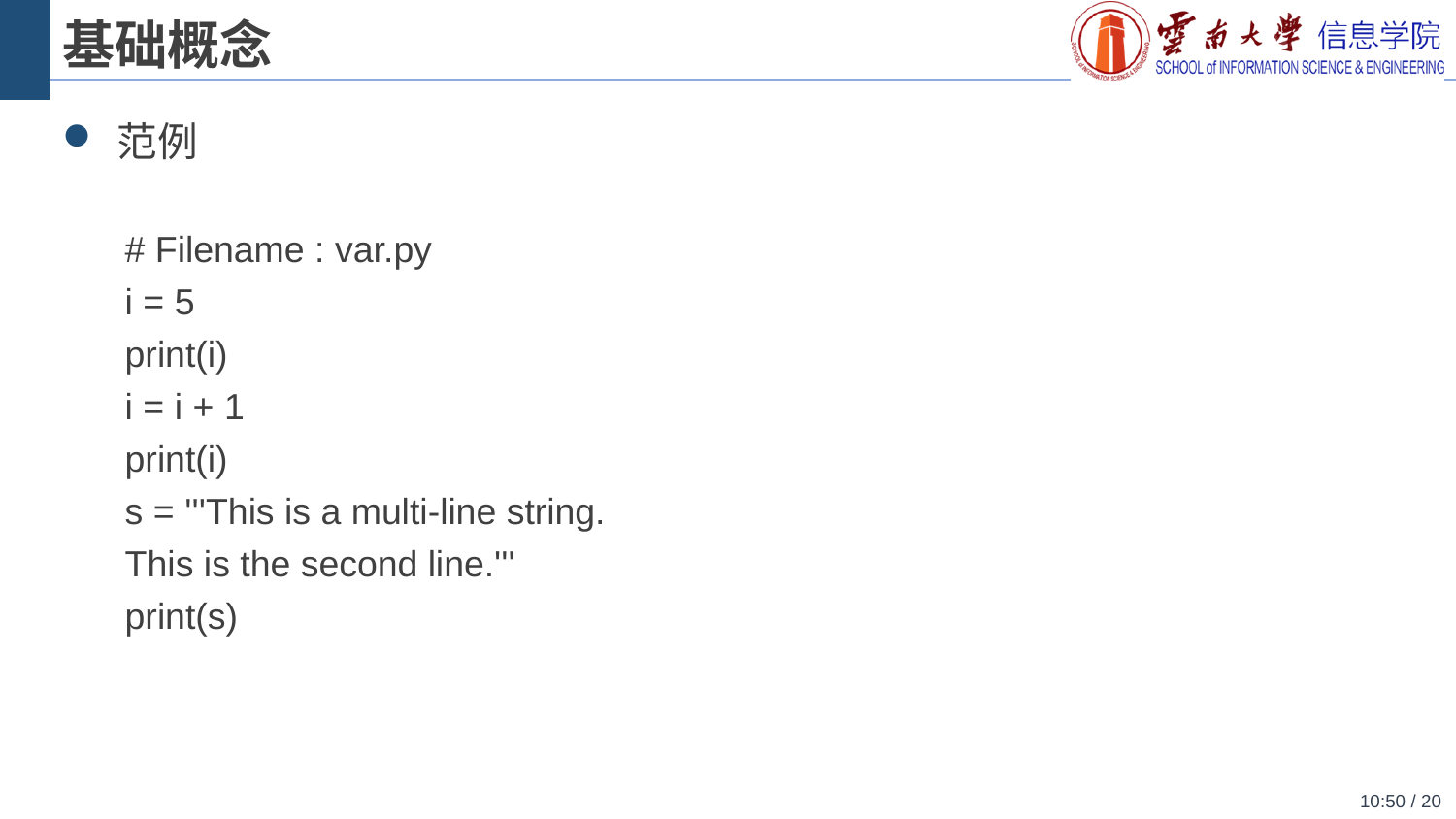

# 基础概念
范例

# Filename : var.py
i = 5
print(i)
i = i + 1
print(i)
s = '''This is a multi-line string.
This is the second line.'''
print(s)